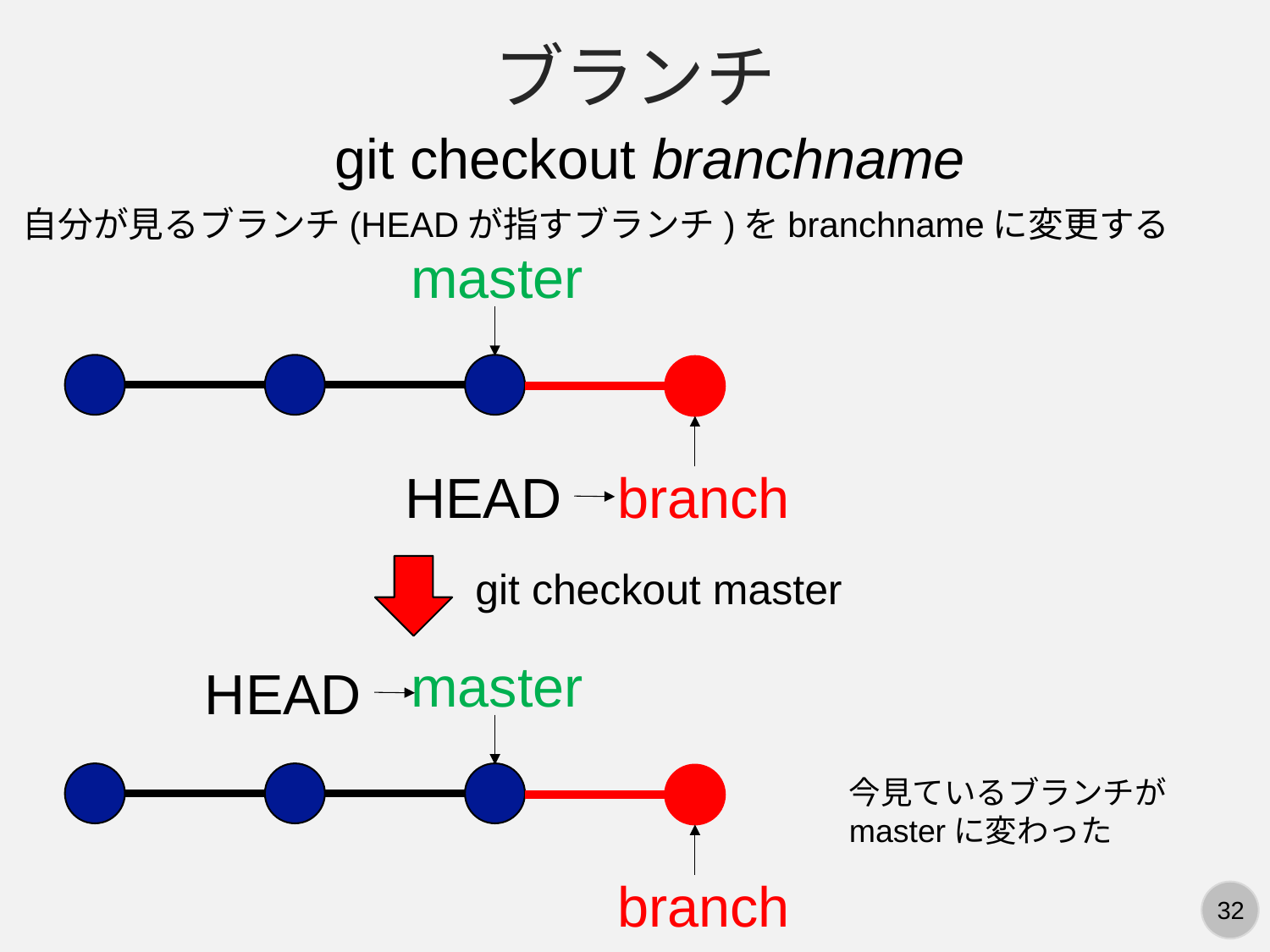

ブランチ
git checkout branchname
自分が見るブランチ(HEADが指すブランチ)をbranchnameに変更する
master

HEAD
branch
git checkout master

master
HEAD

今見ているブランチが
masterに変わった
branch